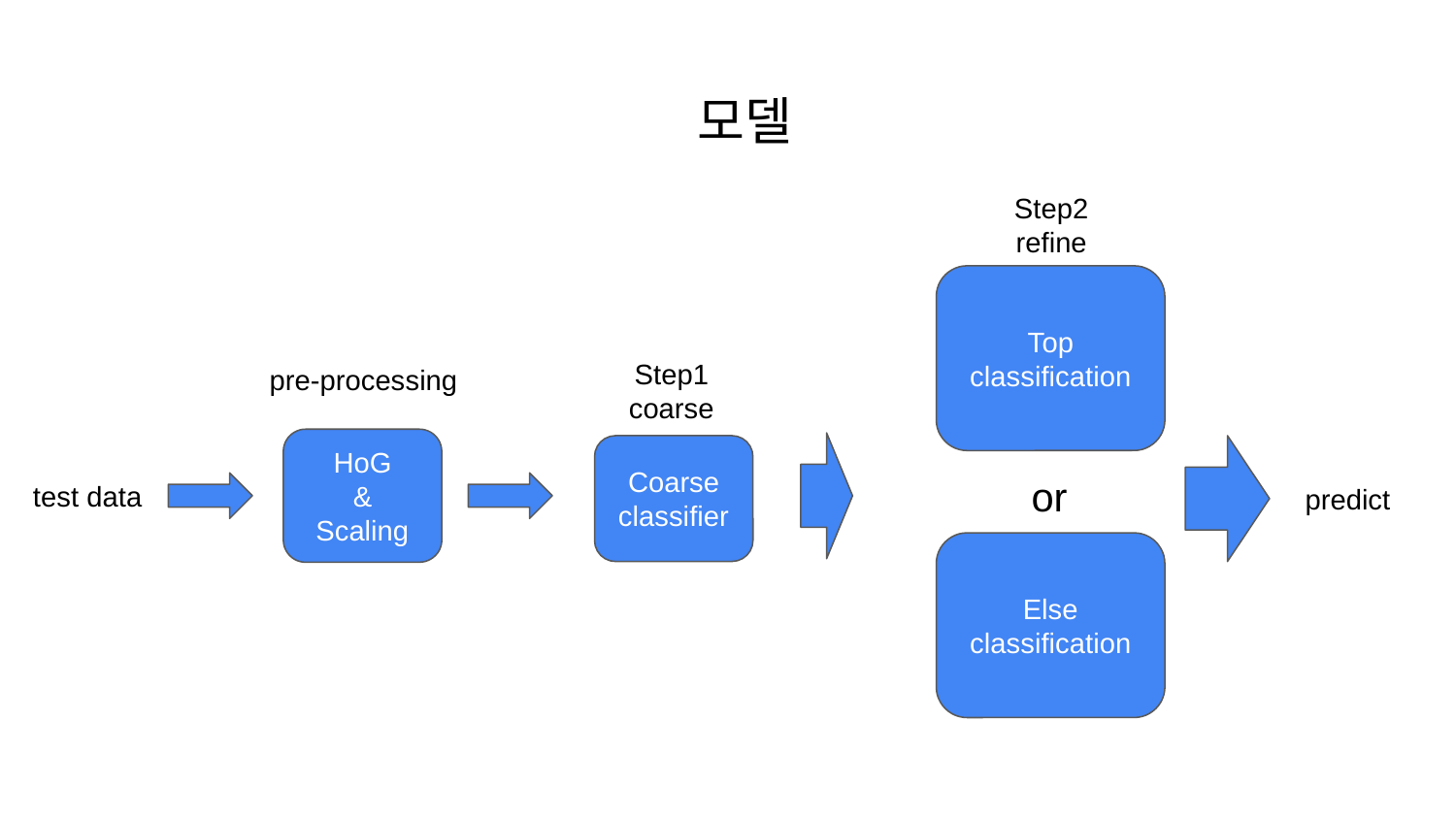

# 모델
Step2
refine
Top
classification
Step1
coarse
pre-processing
HoG
&
Scaling

Coarse
classifier
or
test data
predict

Else
classification